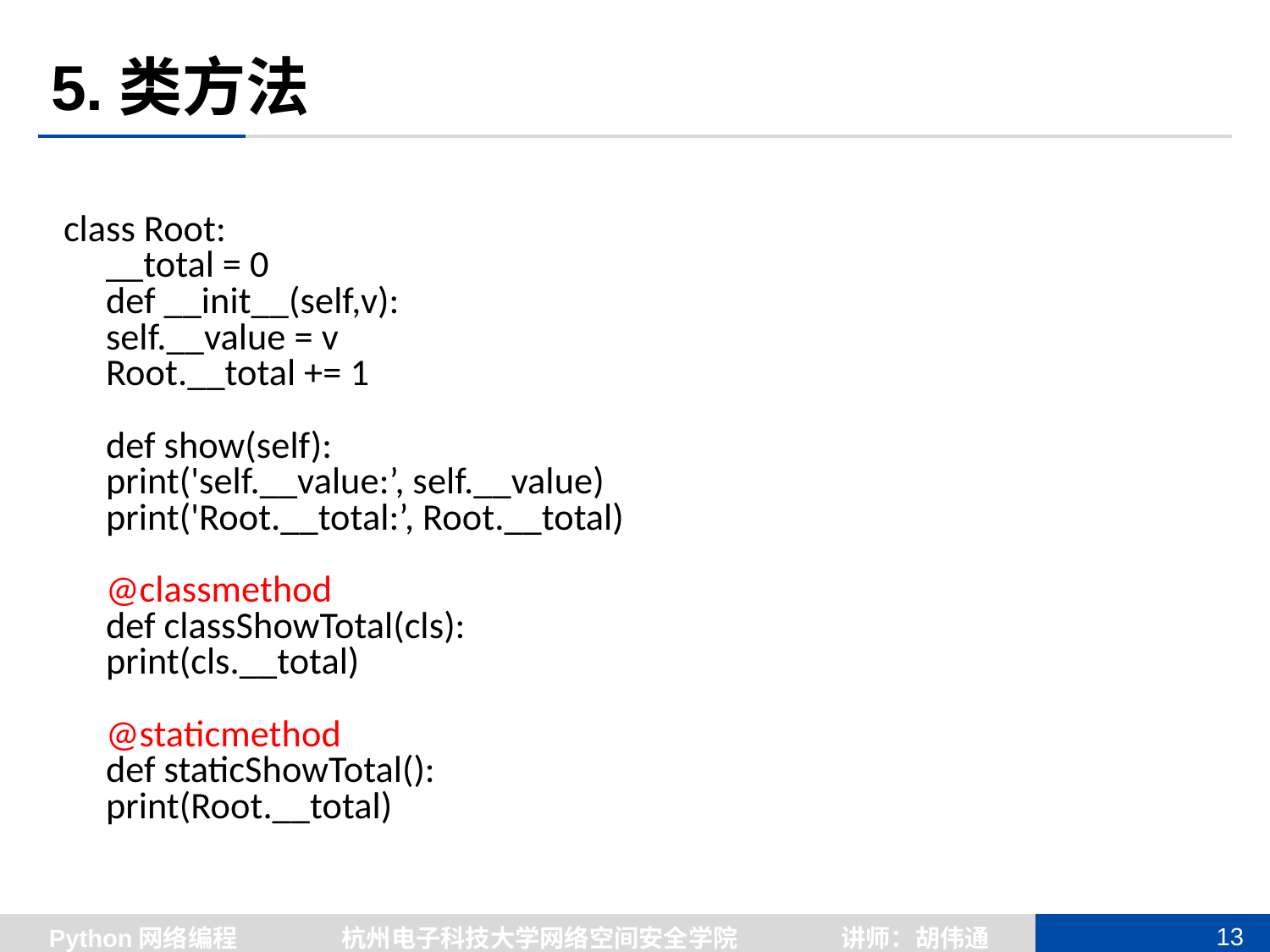

# 5.类方法
class Root:
	__total = 0
	def __init__(self,v):
		self.__value = v
		Root.__total += 1

	def show(self):
		print('self.__value:’, self.__value)
		print('Root.__total:’, Root.__total)

	@classmethod
	def classShowTotal(cls):
		print(cls.__total)

	@staticmethod
	def staticShowTotal():
		print(Root.__total)